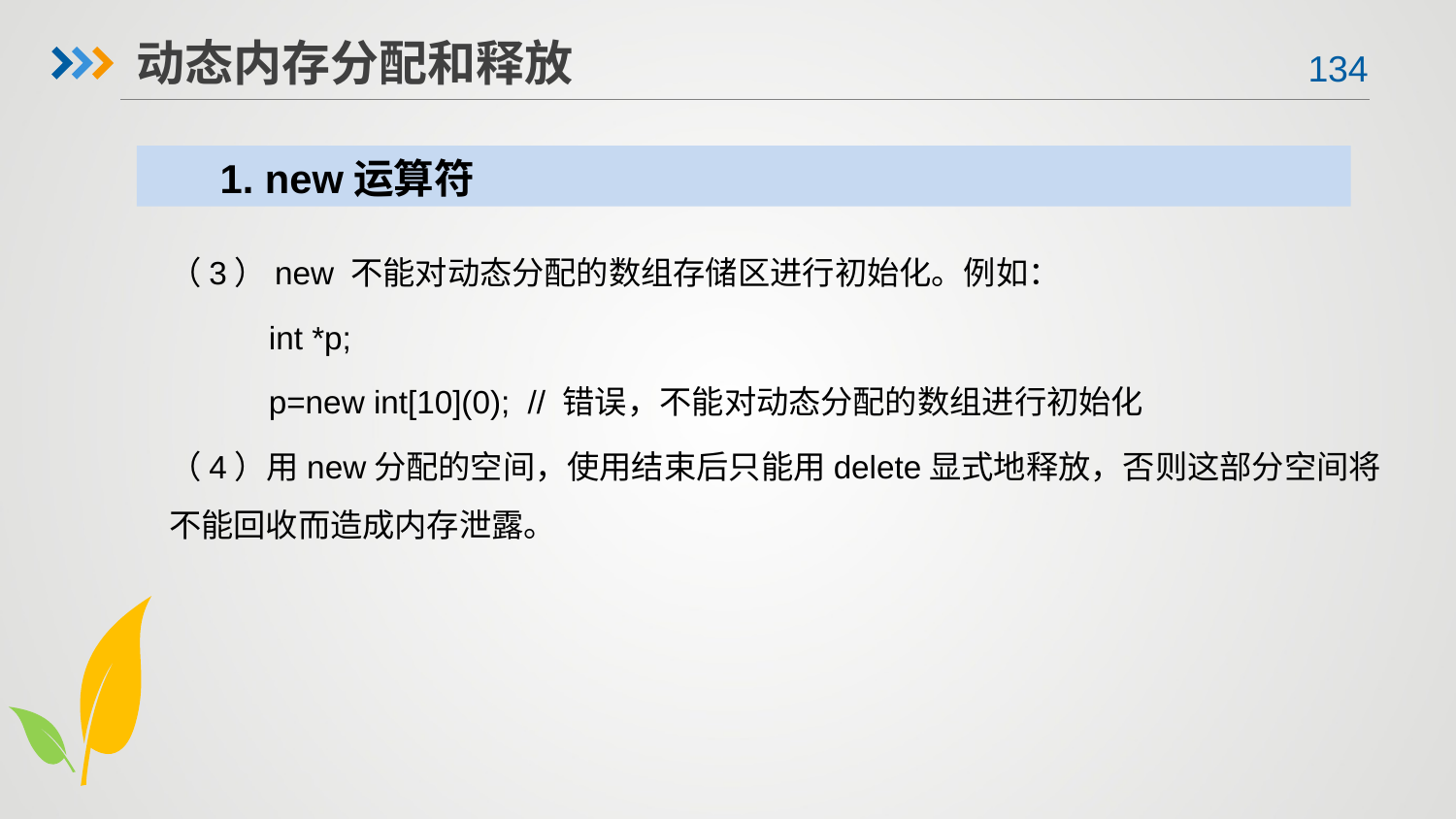

动态内存分配和释放

1. new运算符
（3）new 不能对动态分配的数组存储区进行初始化。例如：
   int *p;
   p=new int[10](0);  // 错误，不能对动态分配的数组进行初始化
（4）用new分配的空间，使用结束后只能用delete显式地释放，否则这部分空间将不能回收而造成内存泄露。